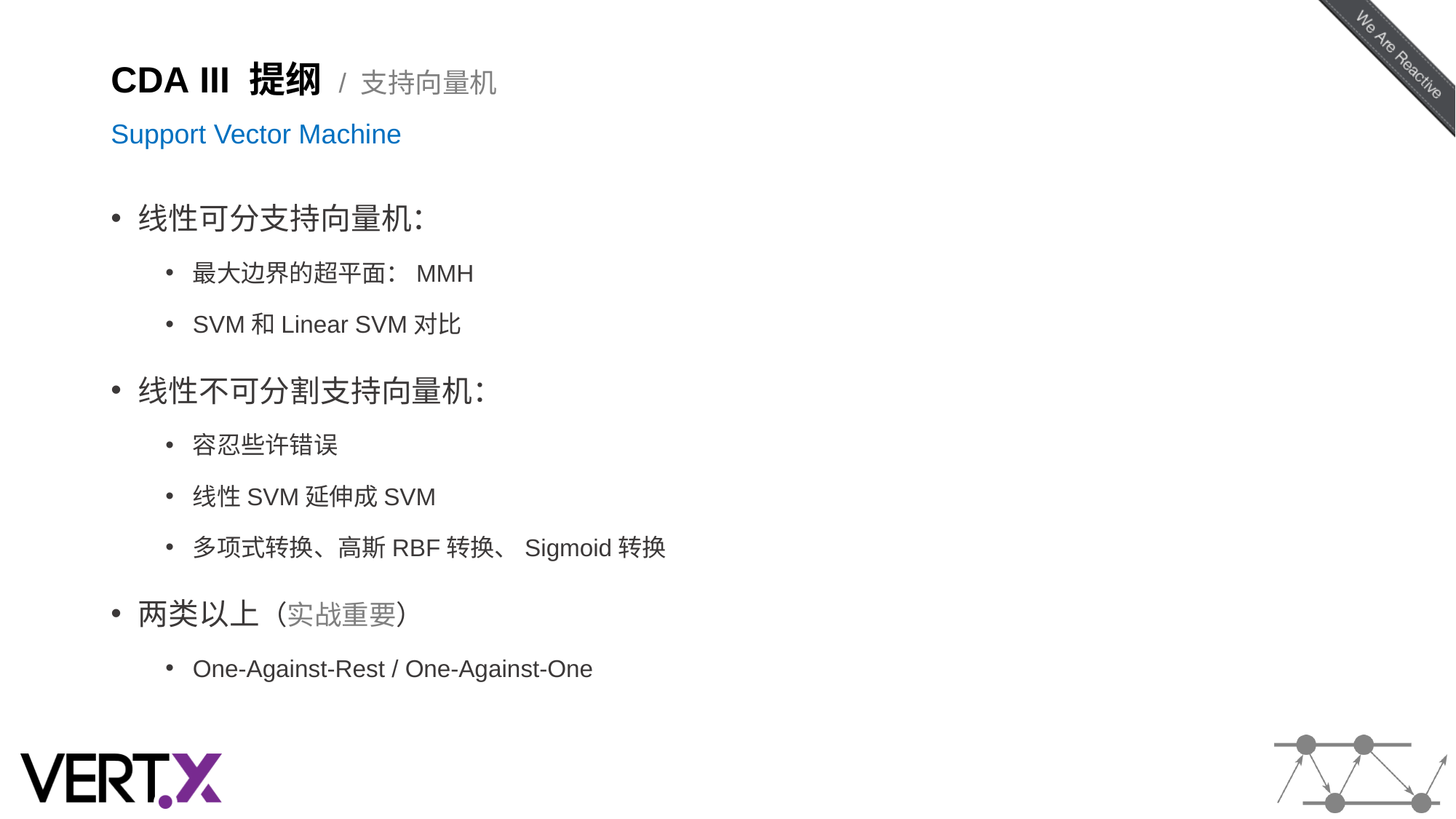

# CDA III 提纲 / 支持向量机 Support Vector Machine
线性可分支持向量机：
最大边界的超平面：MMH
SVM和Linear SVM对比
线性不可分割支持向量机：
容忍些许错误
线性SVM延伸成SVM
多项式转换、高斯RBF转换、Sigmoid转换
两类以上（实战重要）
One-Against-Rest / One-Against-One